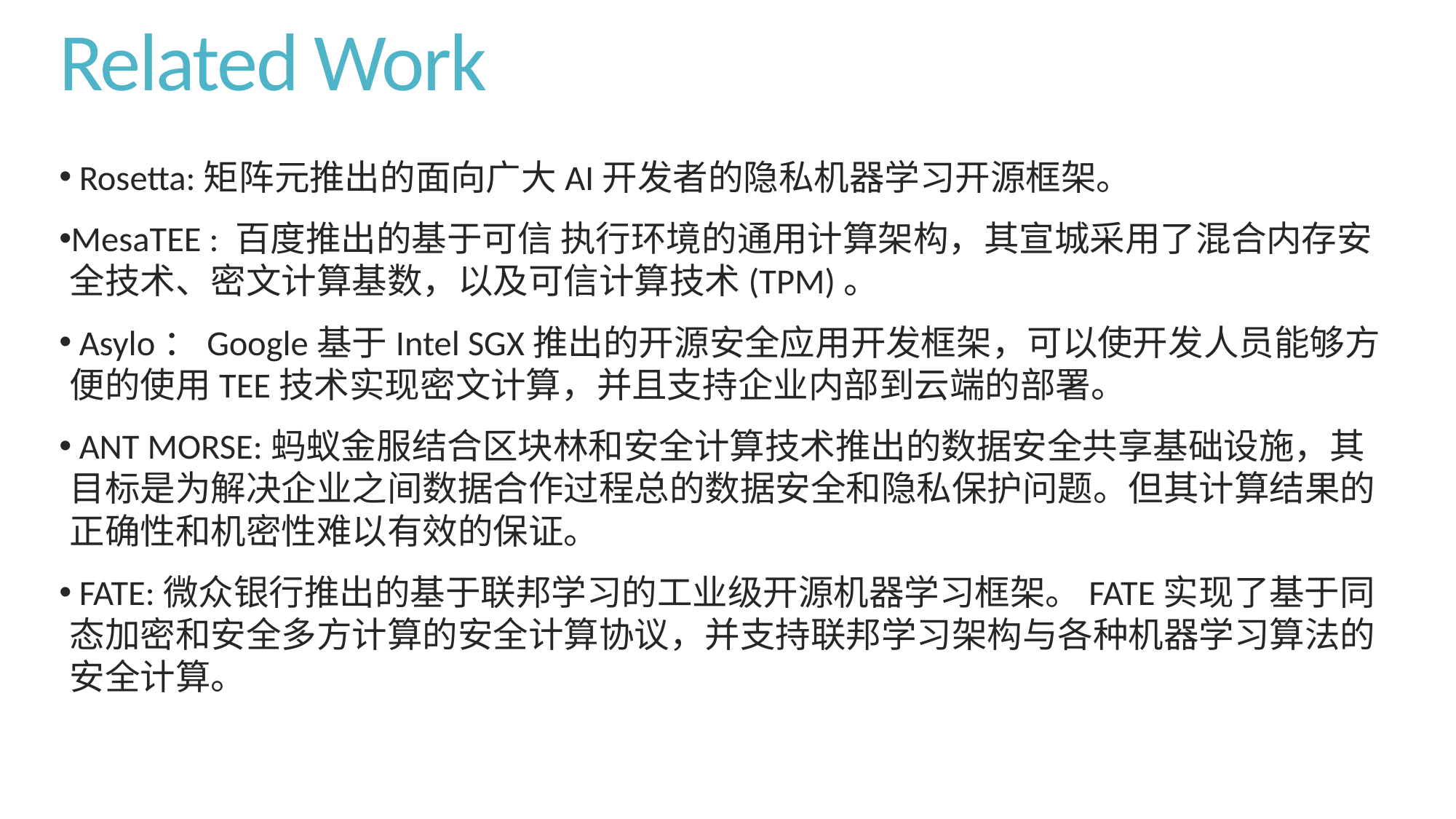

# Related Work
 Rosetta:矩阵元推出的面向广大AI开发者的隐私机器学习开源框架。
MesaTEE : 百度推出的基于可信 执行环境的通用计算架构，其宣城采用了混合内存安全技术、密文计算基数，以及可信计算技术(TPM)。
 Asylo：Google基于Intel SGX推出的开源安全应用开发框架，可以使开发人员能够方便的使用TEE技术实现密文计算，并且支持企业内部到云端的部署。
 ANT MORSE:蚂蚁金服结合区块林和安全计算技术推出的数据安全共享基础设施，其目标是为解决企业之间数据合作过程总的数据安全和隐私保护问题。但其计算结果的正确性和机密性难以有效的保证。
 FATE:微众银行推出的基于联邦学习的工业级开源机器学习框架。FATE实现了基于同态加密和安全多方计算的安全计算协议，并支持联邦学习架构与各种机器学习算法的安全计算。